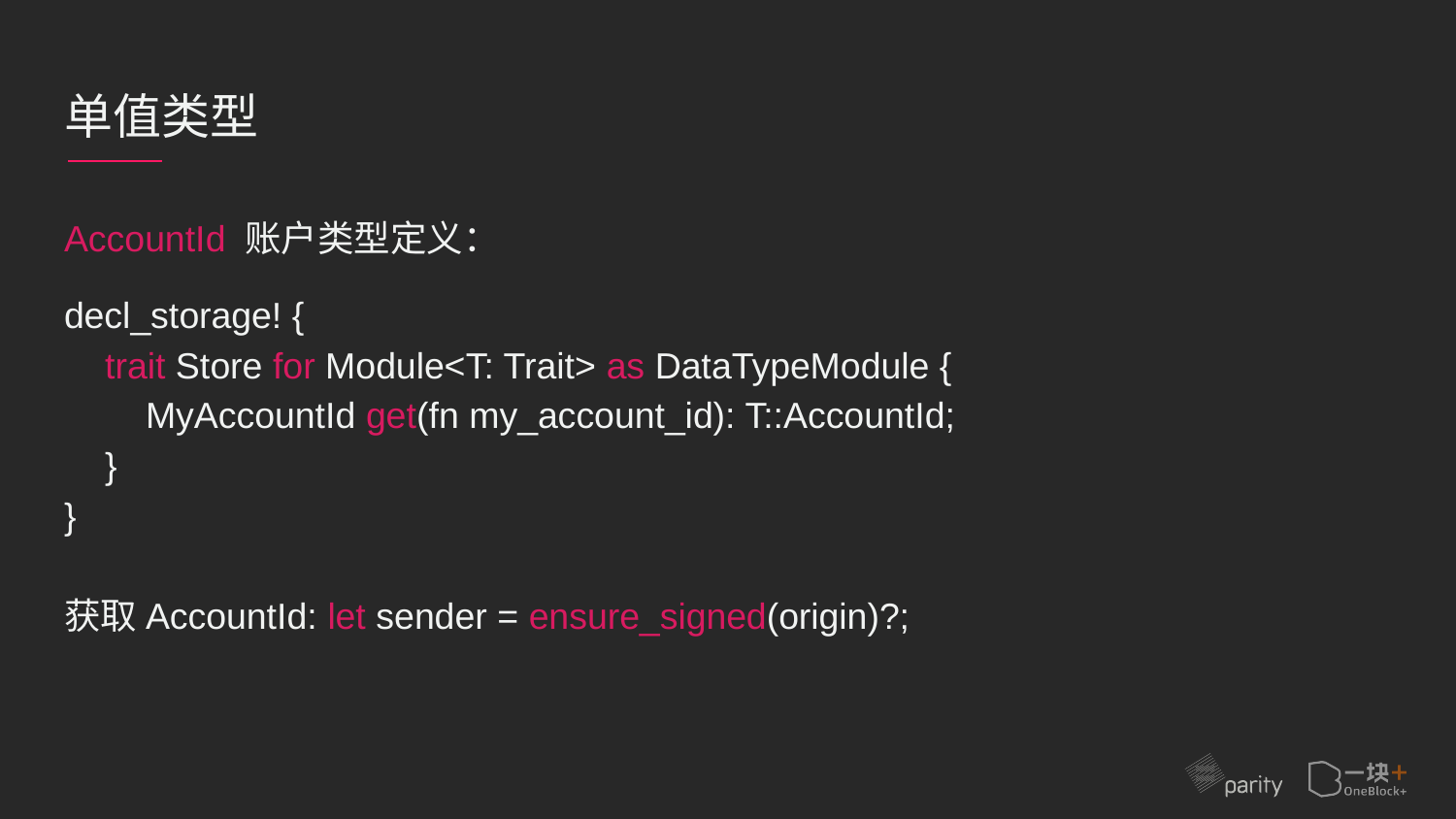

# 单值类型
AccountId 账户类型定义：

decl_storage! {
    trait Store for Module<T: Trait> as DataTypeModule {
        MyAccountId get(fn my_account_id): T::AccountId;
    }
}

获取AccountId: let sender = ensure_signed(origin)?;